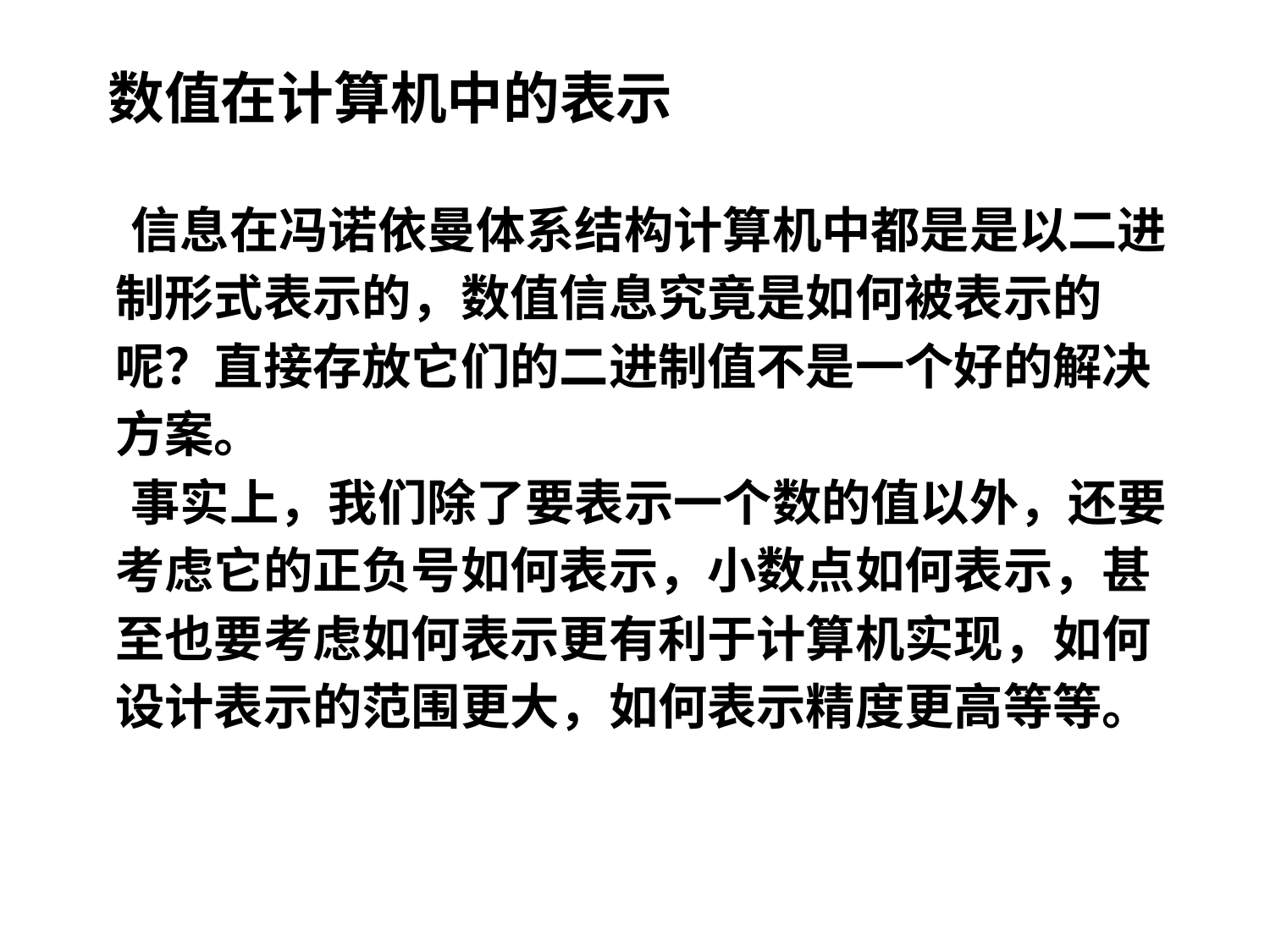

# 数值在计算机中的表示
      信息在冯诺依曼体系结构计算机中都是是以二进制形式表示的，数值信息究竟是如何被表示的呢？直接存放它们的二进制值不是一个好的解决方案。
      事实上，我们除了要表示一个数的值以外，还要考虑它的正负号如何表示，小数点如何表示，甚至也要考虑如何表示更有利于计算机实现，如何设计表示的范围更大，如何表示精度更高等等。